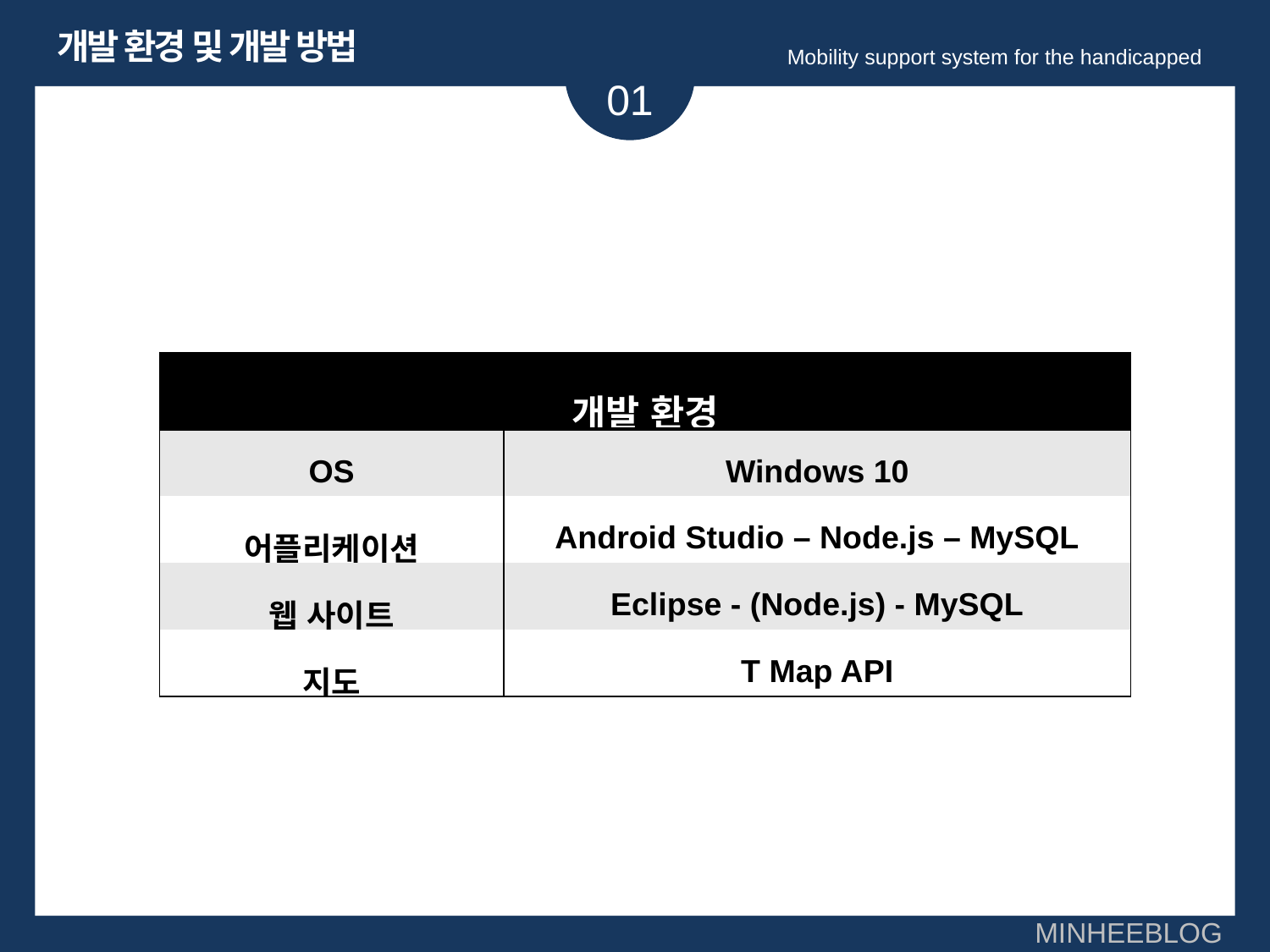

개발 환경 및 개발 방법
Mobility support system for the handicapped
01

| 개발 환경 |  |
| --- | --- |
| OS | Windows 10 |
| 어플리케이션 | Android Studio – Node.js – MySQL |
| 웹 사이트 | Eclipse - (Node.js) - MySQL |
| 지도 | T Map API |
우클릭 그림바꾸기로
그림바꿔주세요
MINHEEBLOG